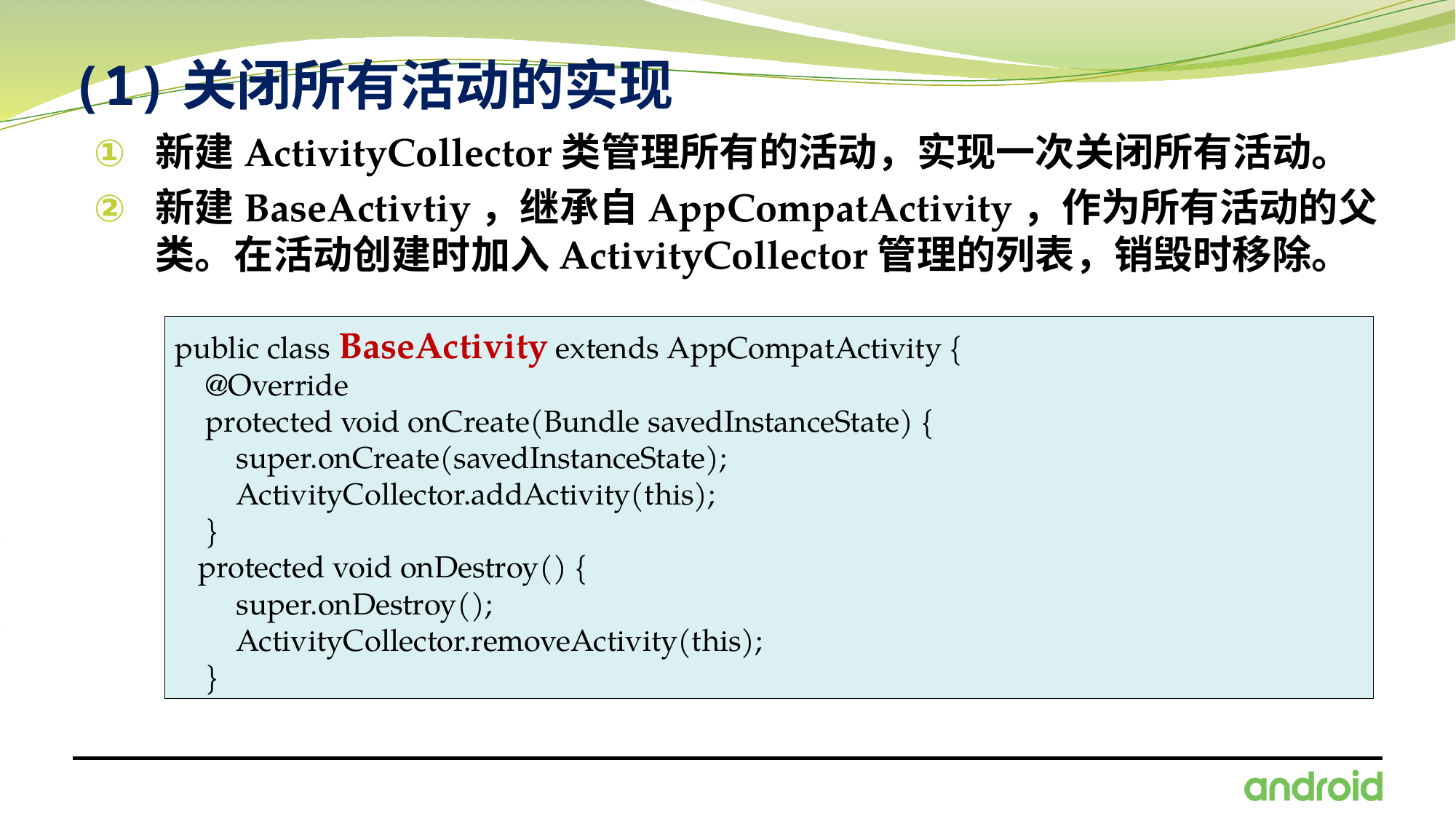

# (1)关闭所有活动的实现
新建ActivityCollector类管理所有的活动，实现一次关闭所有活动。
新建BaseActivtiy，继承自AppCompatActivity，作为所有活动的父类。在活动创建时加入ActivityCollector管理的列表，销毁时移除。
public class BaseActivity extends AppCompatActivity {
    @Override
    protected void onCreate(Bundle savedInstanceState) {
        super.onCreate(savedInstanceState);
        ActivityCollector.addActivity(this);
    }
   protected void onDestroy() {
        super.onDestroy();
        ActivityCollector.removeActivity(this);
    }